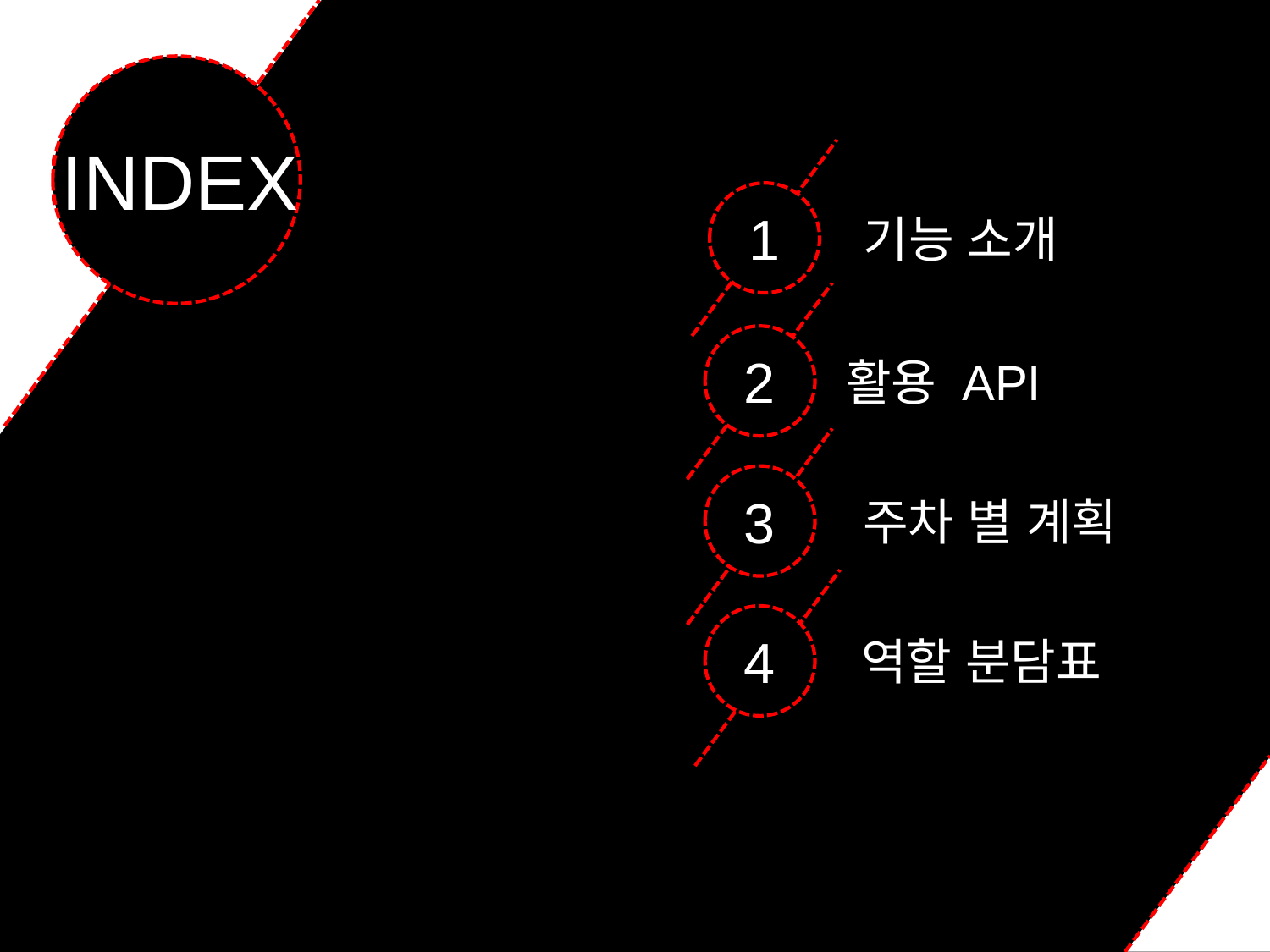

INDEX
1
기능 소개
2
활용 API
3
주차 별 계획

4
역할 분담표